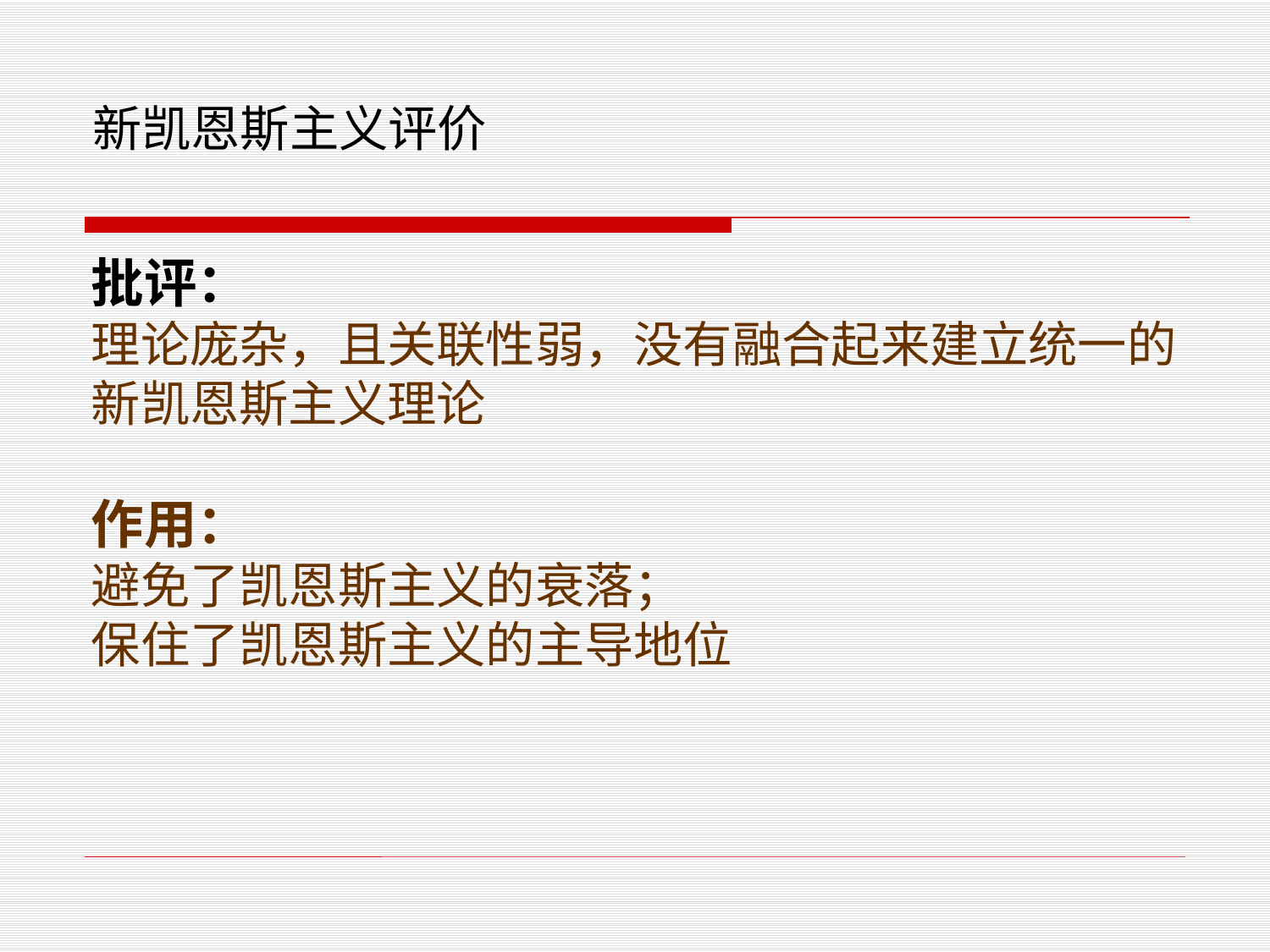

新凯恩斯主义评价
批评：
理论庞杂，且关联性弱，没有融合起来建立统一的新凯恩斯主义理论

作用：
避免了凯恩斯主义的衰落；
保住了凯恩斯主义的主导地位